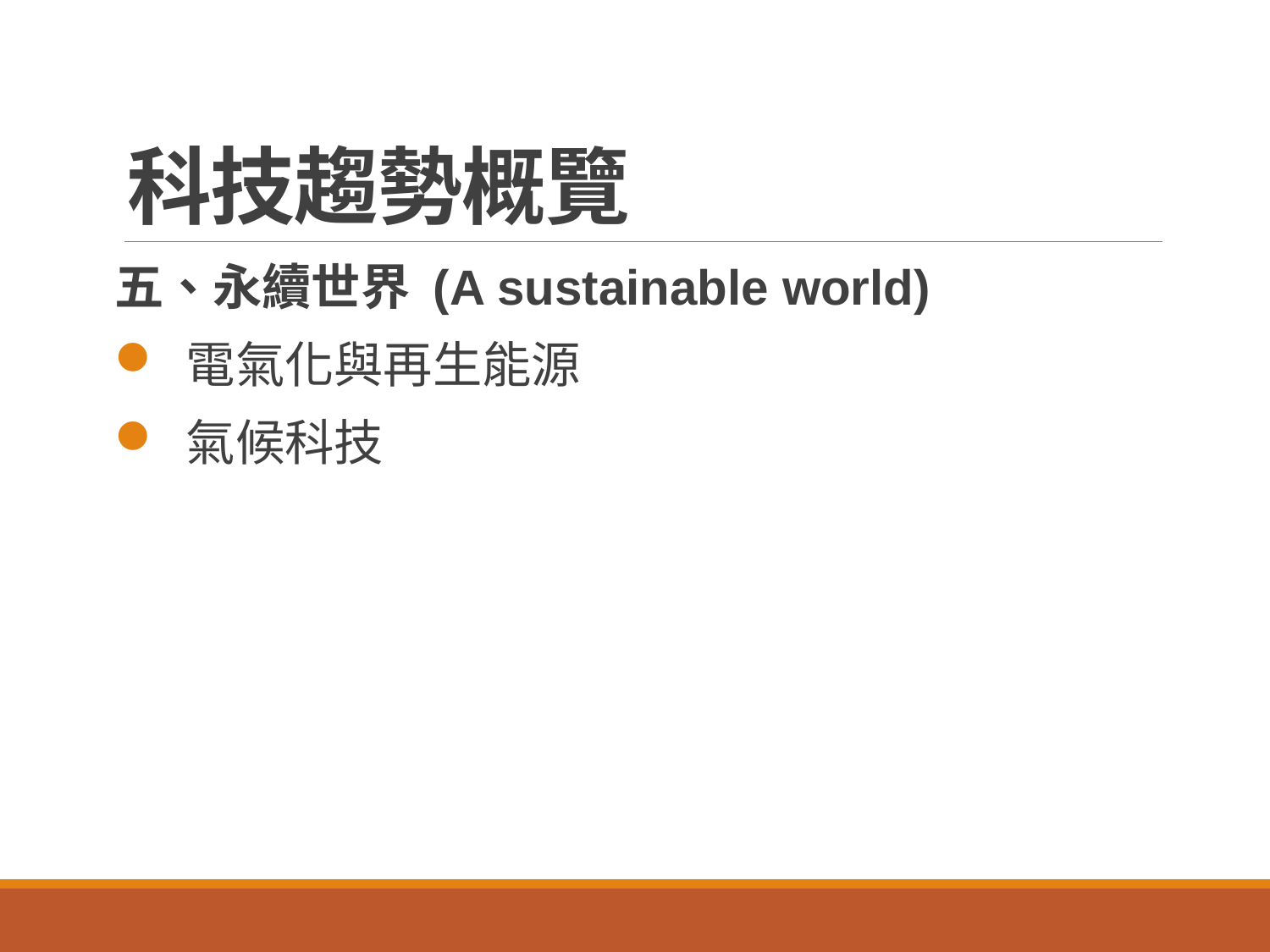

# 科技趨勢概覽
五、永續世界 (A sustainable world)
 電氣化與再生能源
 氣候科技